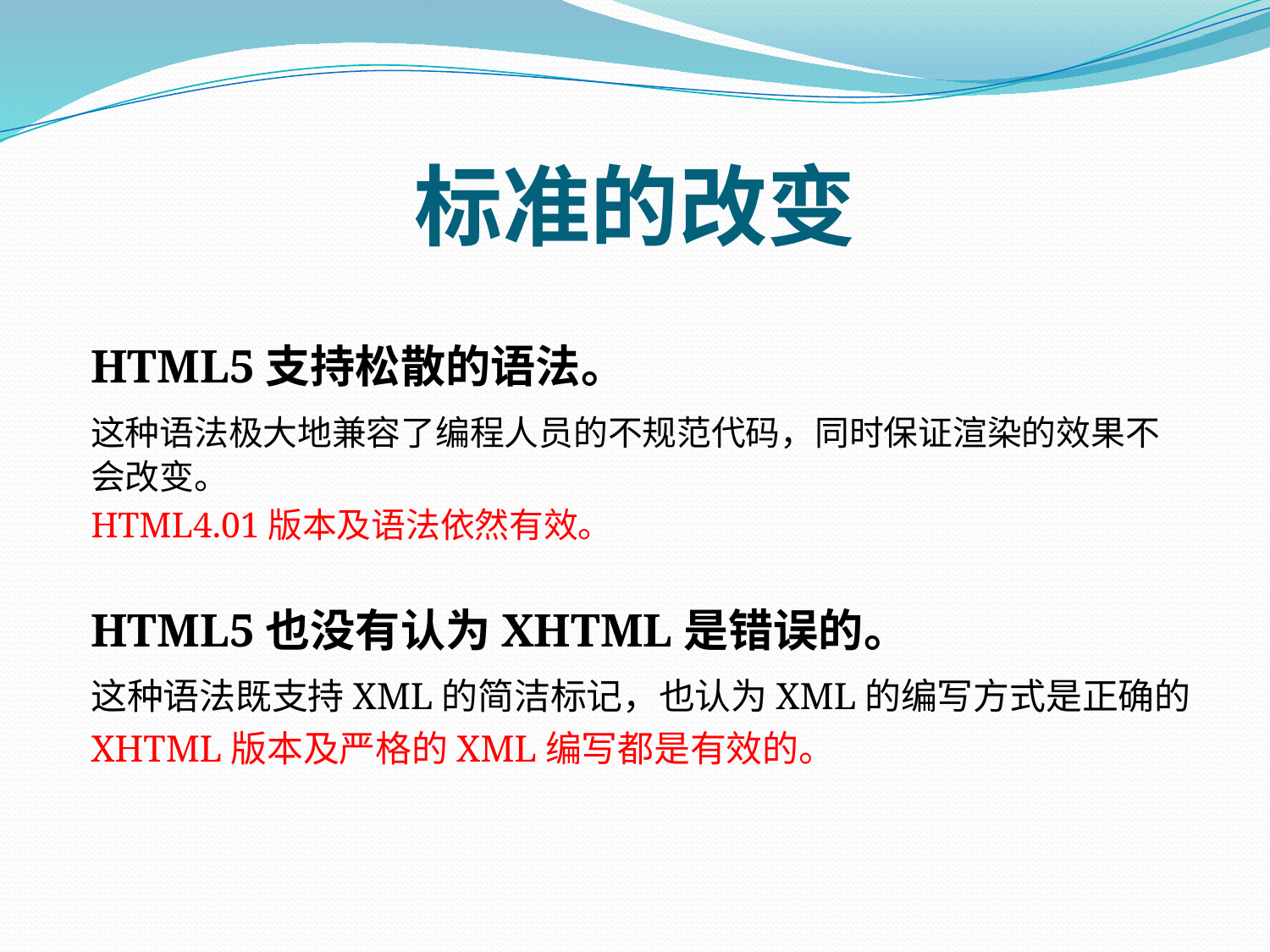

# 标准的改变

HTML5支持松散的语法。
	这种语法极大地兼容了编程人员的不规范代码，同时保证渲染的效果不会改变。
	HTML4.01版本及语法依然有效。

HTML5也没有认为XHTML是错误的。
	这种语法既支持XML的简洁标记，也认为XML的编写方式是正确的
	XHTML版本及严格的XML编写都是有效的。